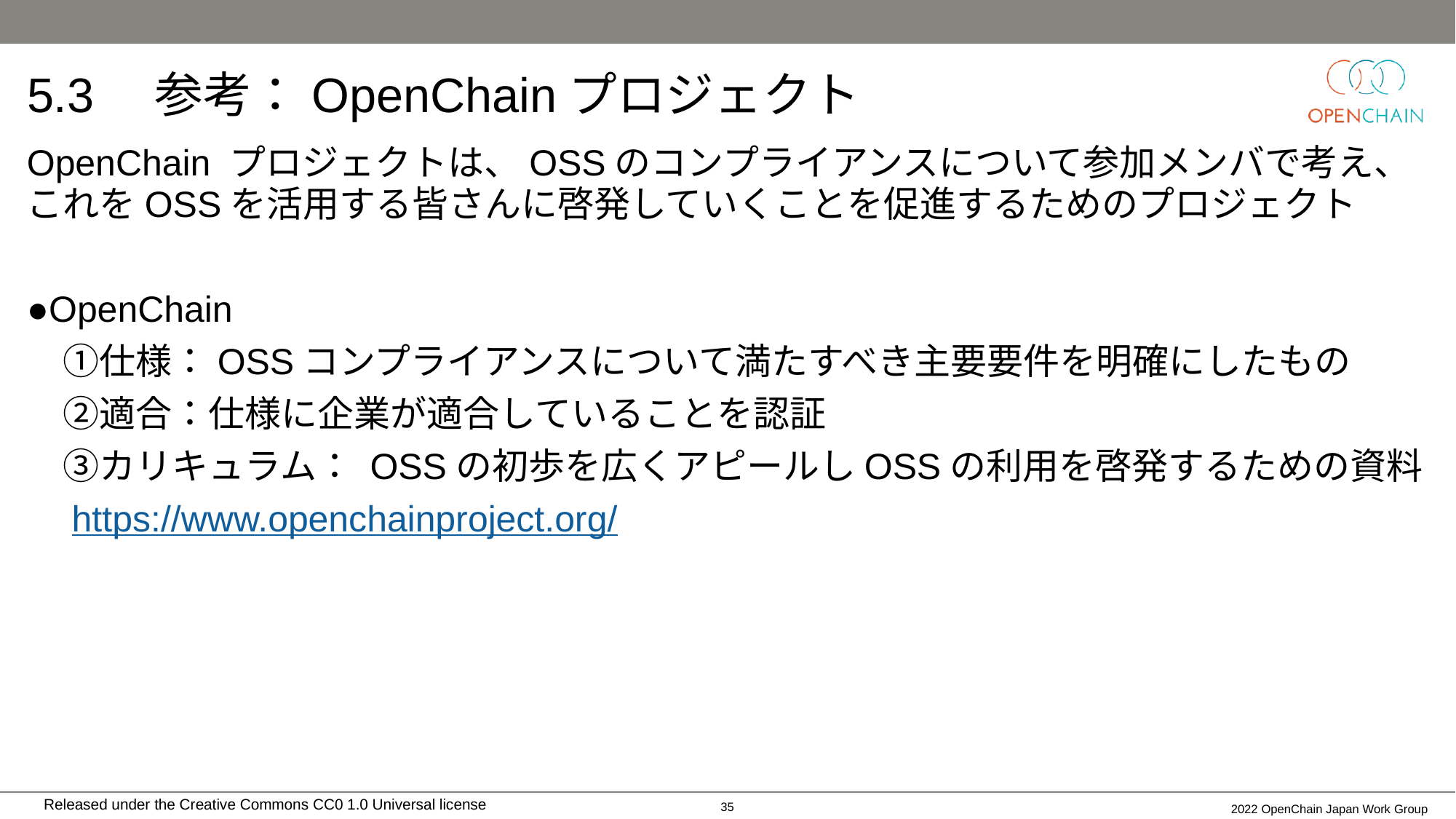

# 5.3　参考：OpenChainプロジェクト
OpenChain プロジェクトは、OSSのコンプライアンスについて参加メンバで考え、これをOSSを活用する皆さんに啓発していくことを促進するためのプロジェクト

●OpenChain
　①仕様：OSSコンプライアンスについて満たすべき主要要件を明確にしたもの
　②適合：仕様に企業が適合していることを認証
　③カリキュラム： OSSの初歩を広くアピールしOSSの利用を啓発するための資料
　https://www.openchainproject.org/

35